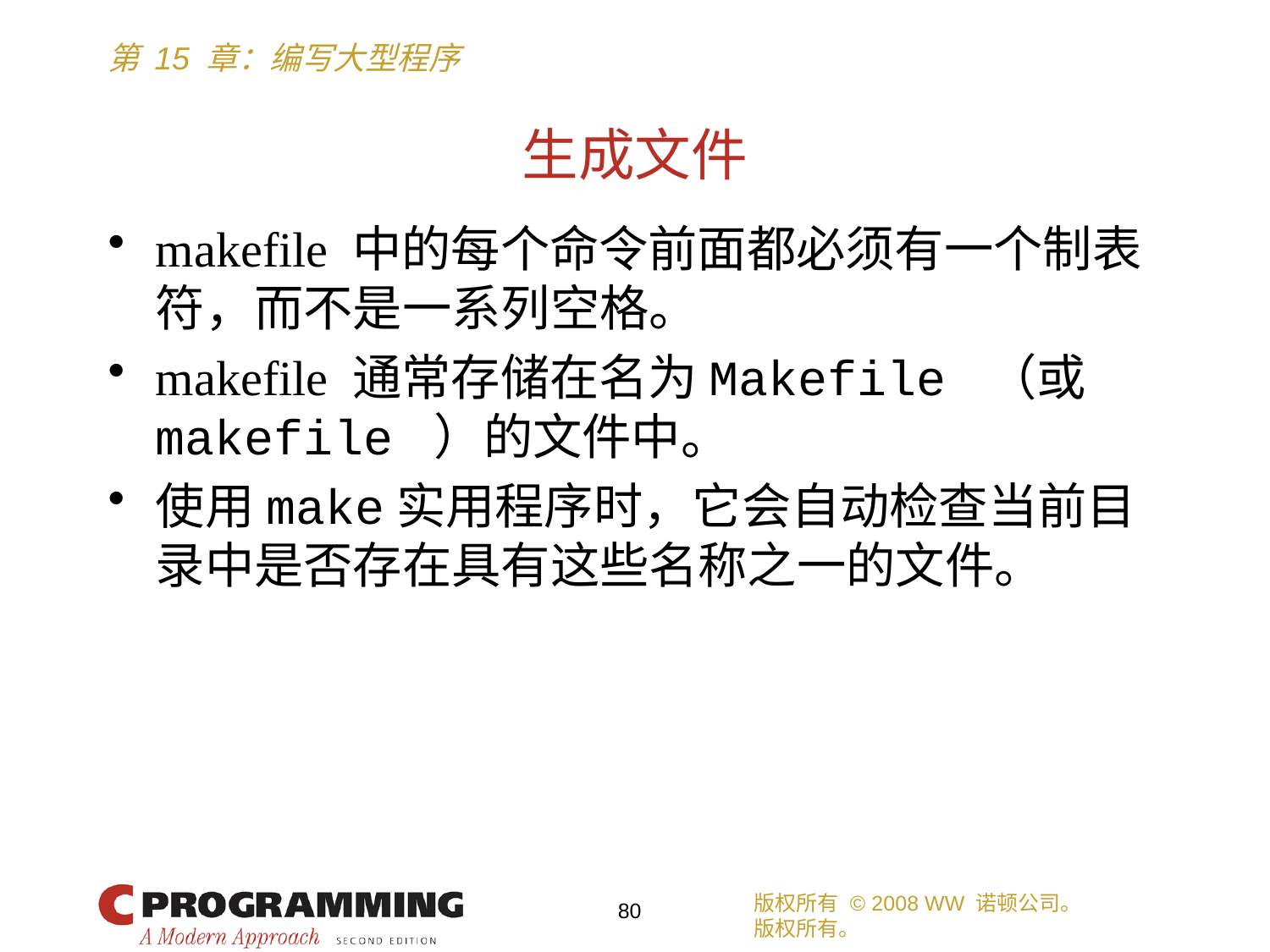

# 生成文件
makefile 中的每个命令前面都必须有一个制表符，而不是一系列空格。
makefile 通常存储在名为Makefile （或makefile ）的文件中。
使用make实用程序时，它会自动检查当前目录中是否存在具有这些名称之一的文件。
版权所有 © 2008 WW 诺顿公司。
版权所有。
80